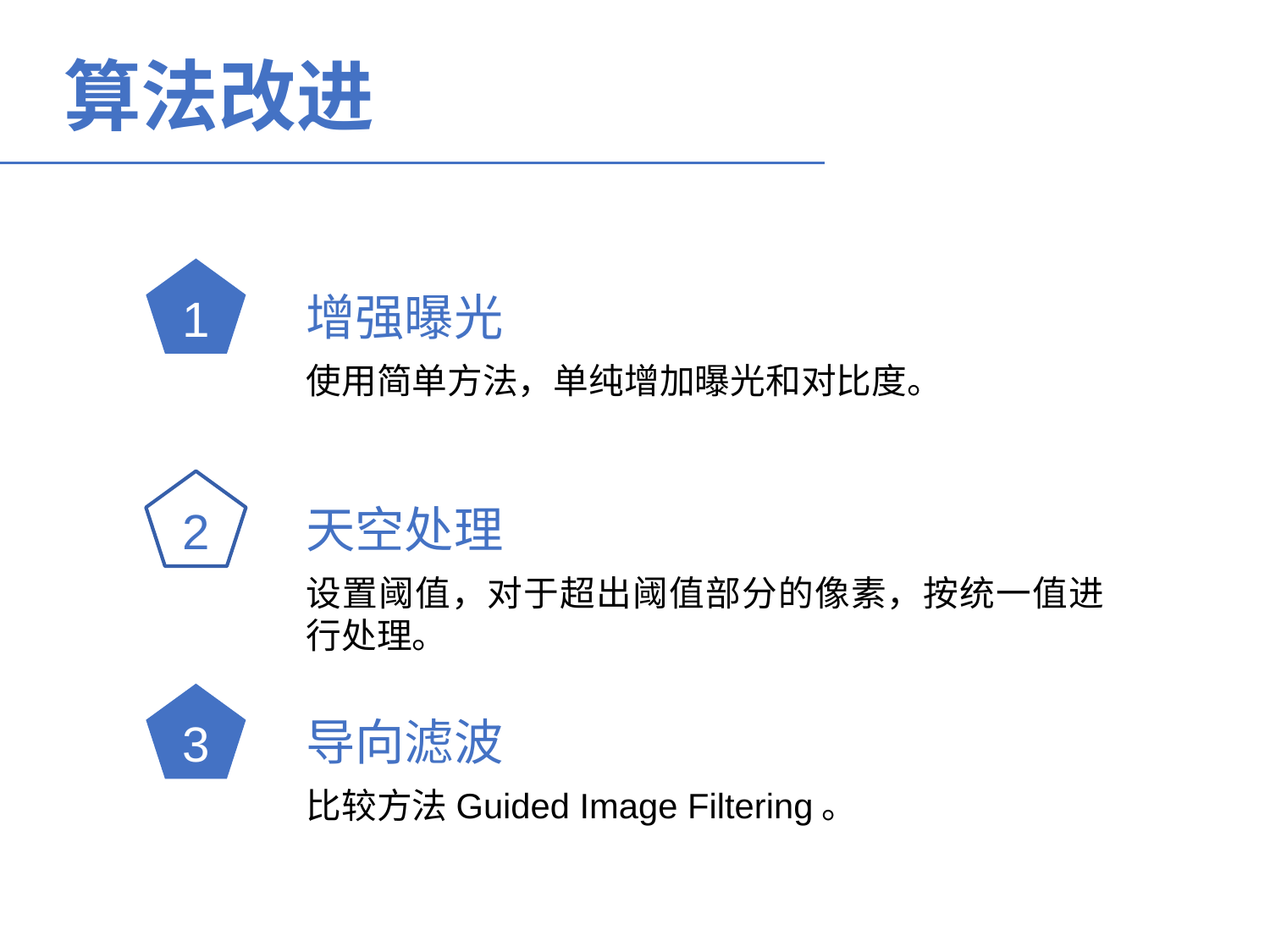

算法改进
1
增强曝光
使用简单方法，单纯增加曝光和对比度。
2
天空处理
设置阈值，对于超出阈值部分的像素，按统一值进行处理。
3
导向滤波
比较方法Guided Image Filtering。